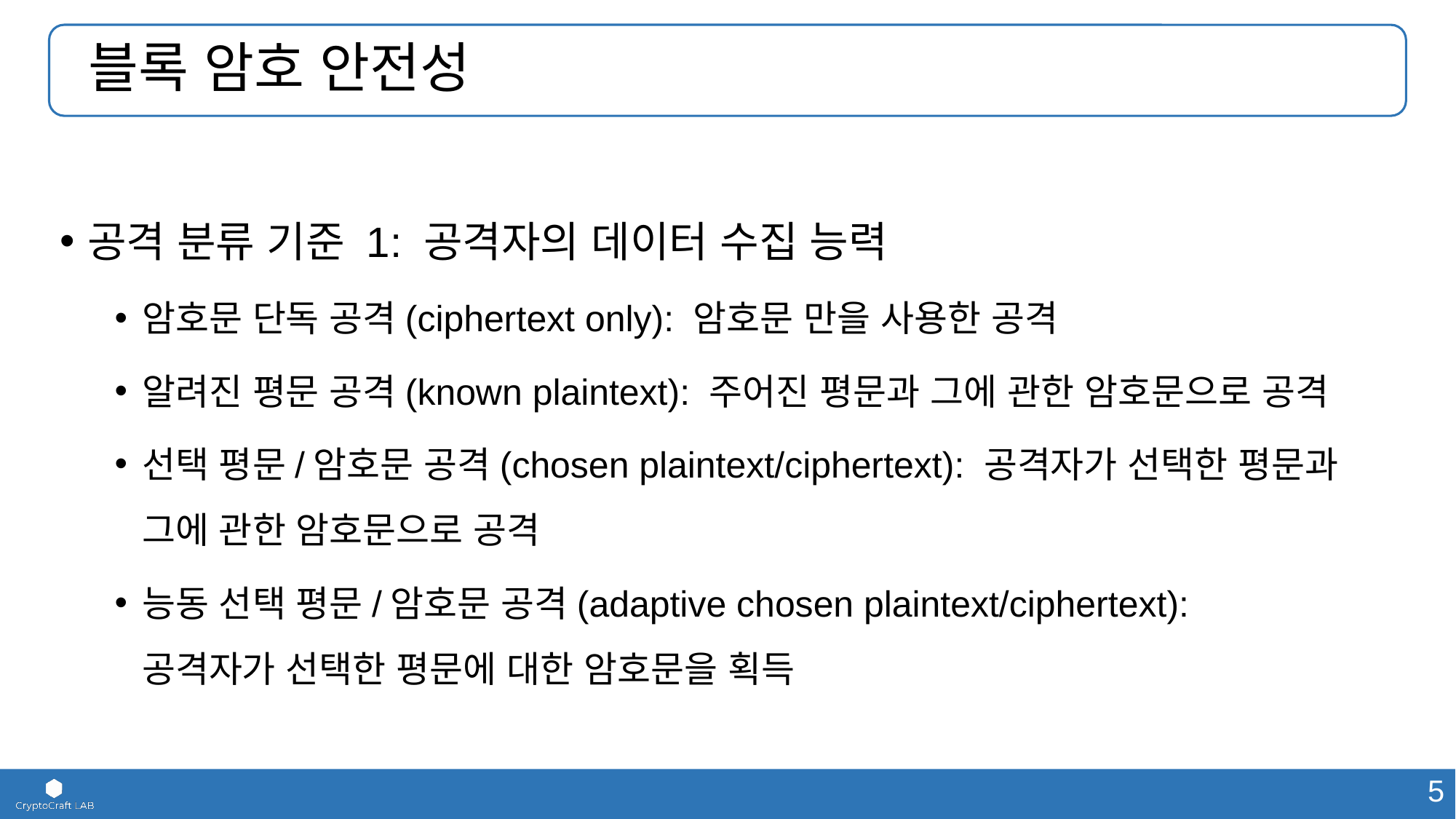

# 블록 암호 안전성
공격 분류 기준 1: 공격자의 데이터 수집 능력
암호문 단독 공격(ciphertext only): 암호문 만을 사용한 공격
알려진 평문 공격(known plaintext): 주어진 평문과 그에 관한 암호문으로 공격
선택 평문/암호문 공격(chosen plaintext/ciphertext): 공격자가 선택한 평문과 그에 관한 암호문으로 공격
능동 선택 평문/암호문 공격(adaptive chosen plaintext/ciphertext):
공격자가 선택한 평문에 대한 암호문을 획득